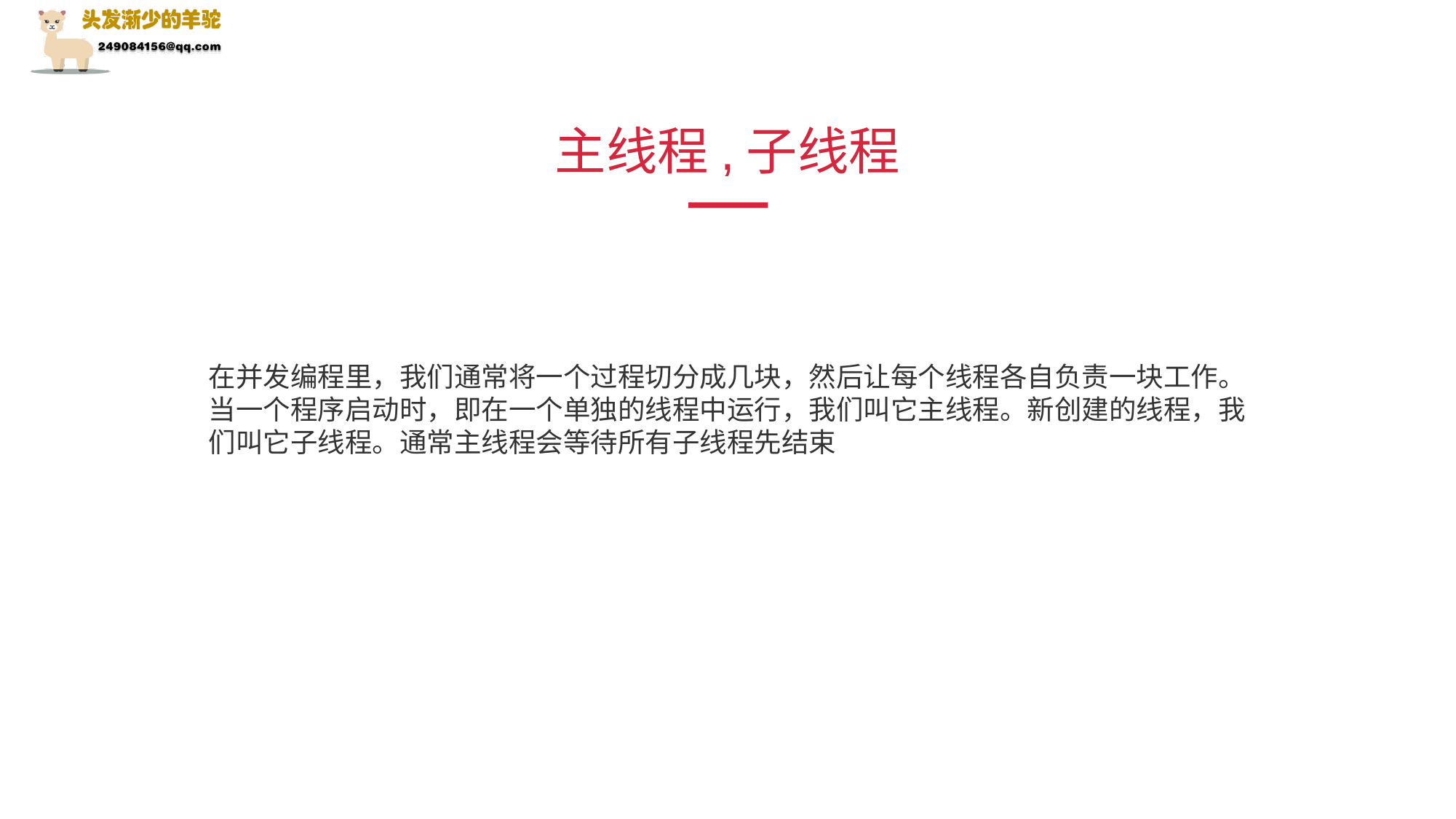

# 主线程,子线程

在并发编程里，我们通常将一个过程切分成几块，然后让每个线程各自负责一块工作。当一个程序启动时，即在一个单独的线程中运行，我们叫它主线程。新创建的线程，我们叫它子线程。通常主线程会等待所有子线程先结束